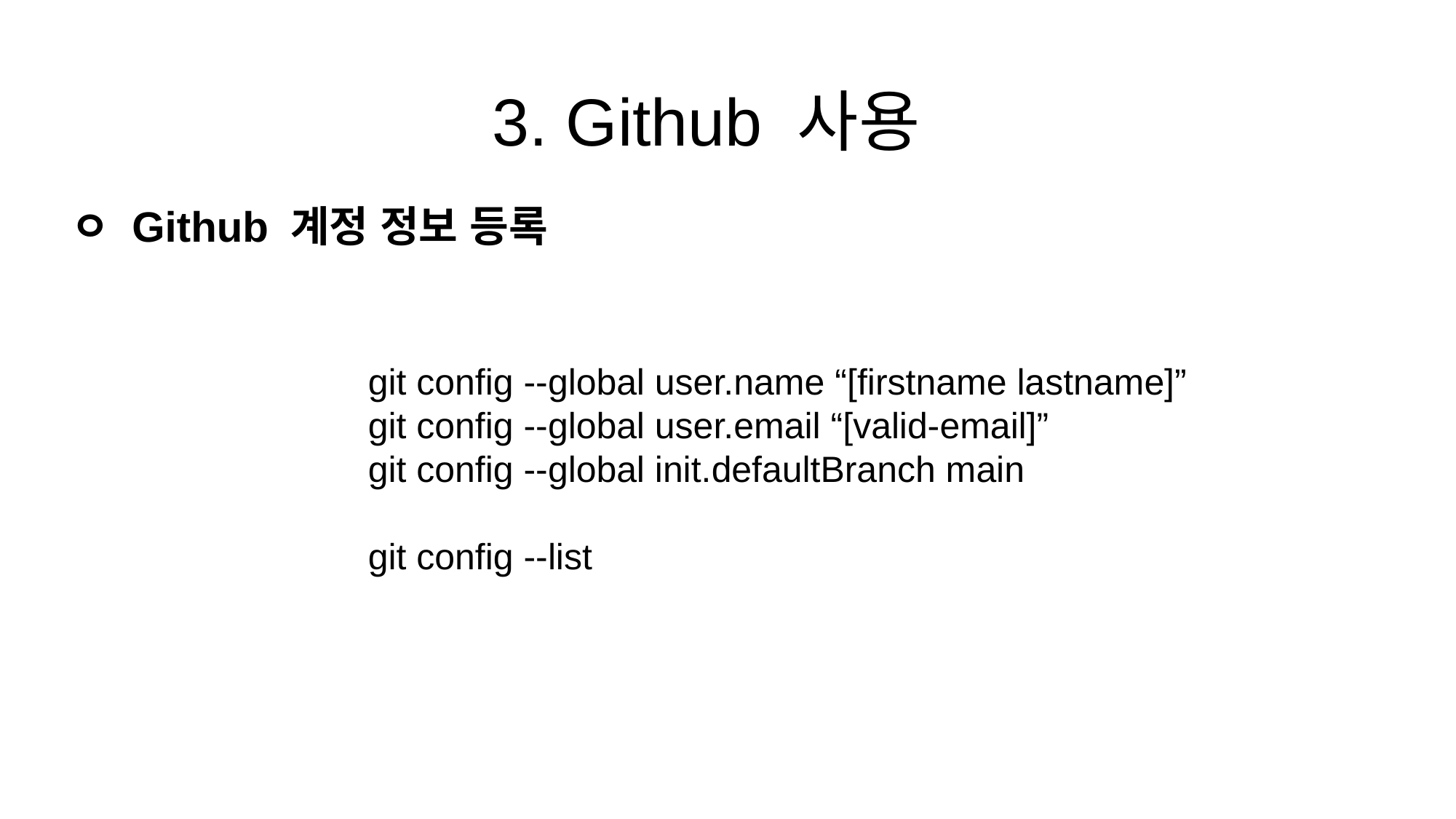

3. Github 사용
ㅇ Github 계정 정보 등록
git config --global user.name “[firstname lastname]”
git config --global user.email “[valid-email]”
git config --global init.defaultBranch main

git config --list